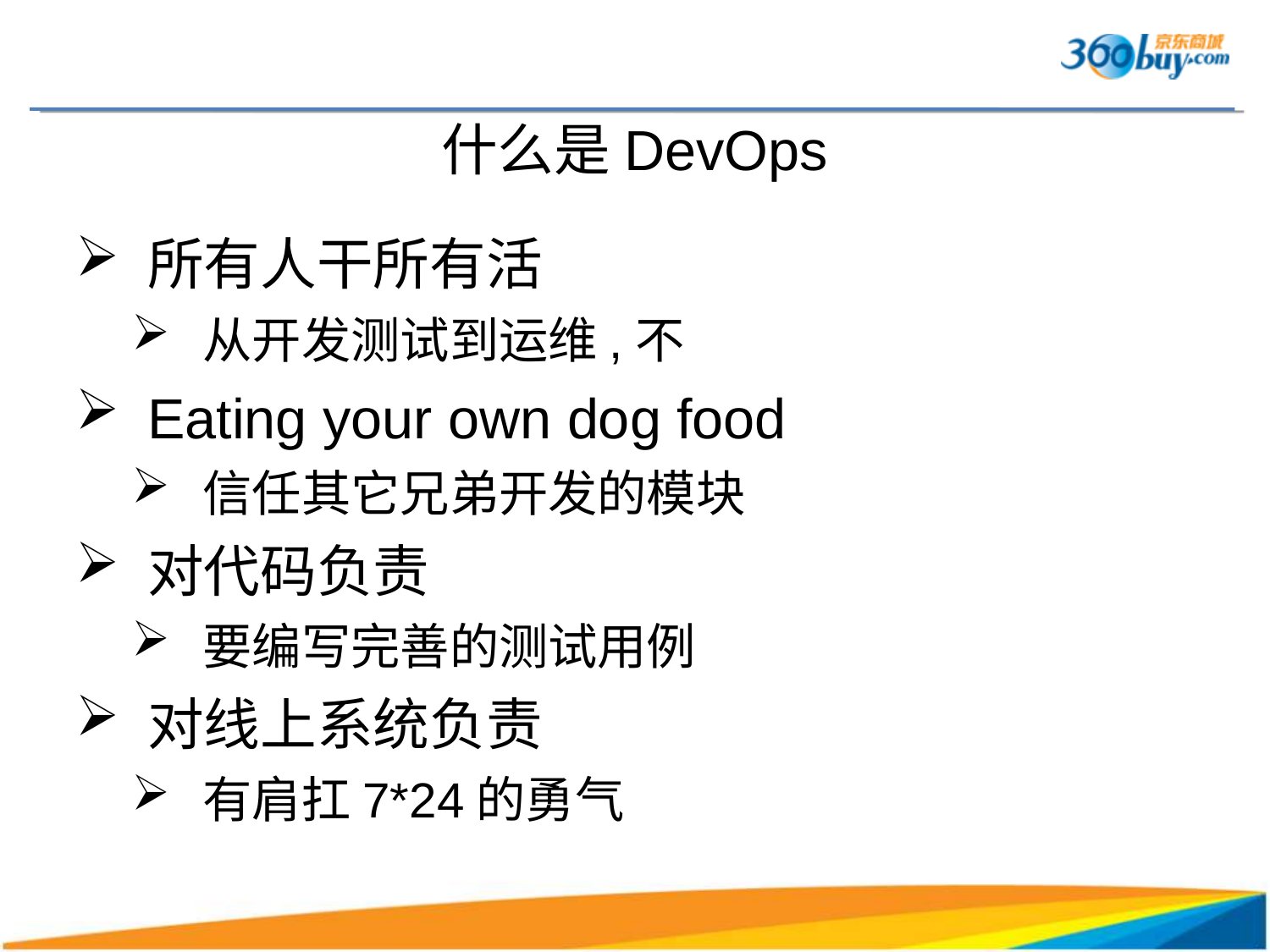

# 什么是DevOps
所有人干所有活
从开发测试到运维,不
Eating your own dog food
信任其它兄弟开发的模块
对代码负责
要编写完善的测试用例
对线上系统负责
有肩扛7*24的勇气